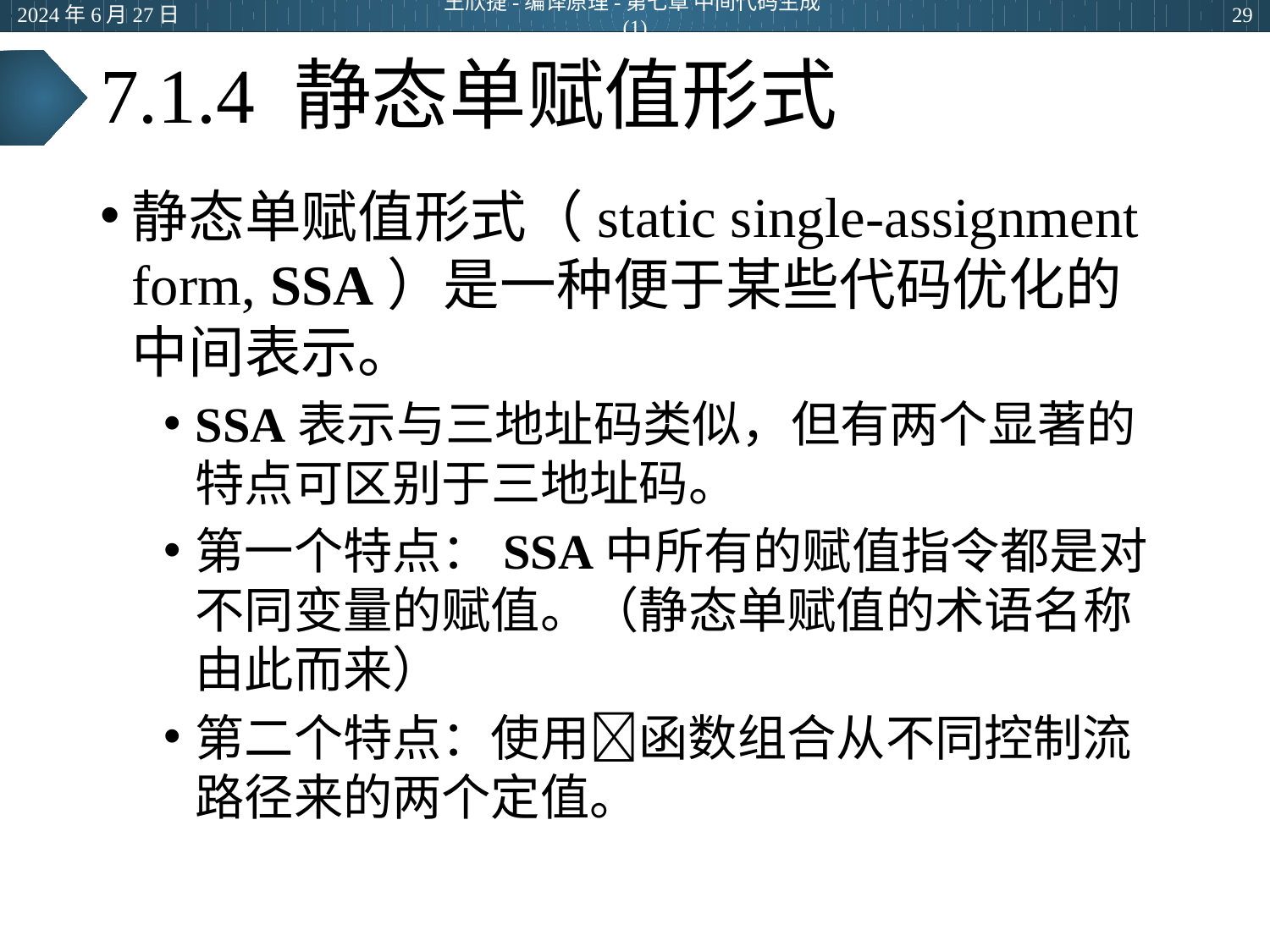

2024年6月27日
王欣捷-编译原理-第七章 中间代码生成(1)
29
# 7.1.4 静态单赋值形式
静态单赋值形式（static single-assignment form, SSA）是一种便于某些代码优化的中间表示。
SSA表示与三地址码类似，但有两个显著的特点可区别于三地址码。
第一个特点：SSA中所有的赋值指令都是对不同变量的赋值。（静态单赋值的术语名称由此而来）
第二个特点：使用Φ函数组合从不同控制流路径来的两个定值。